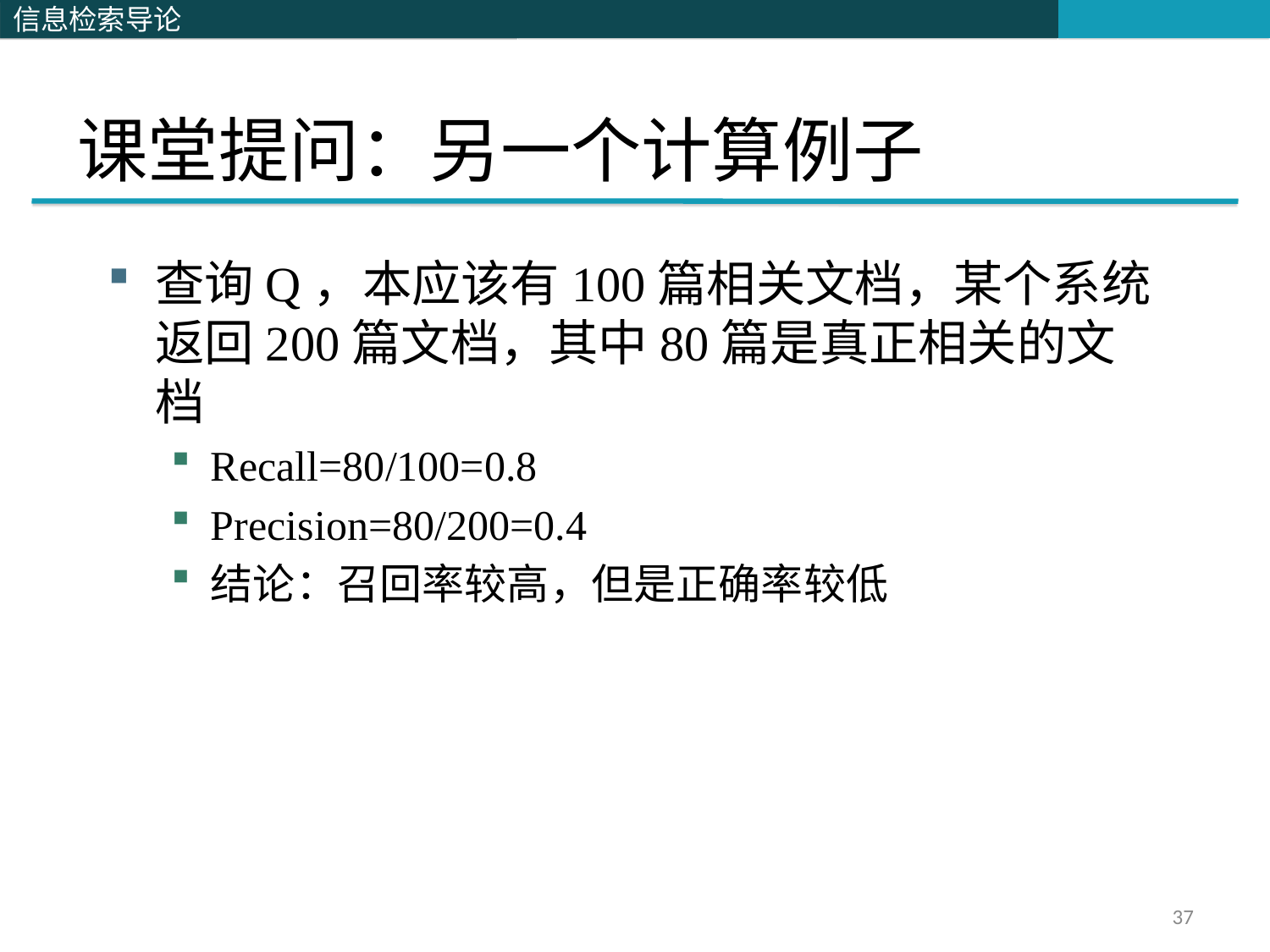

# 课堂提问：另一个计算例子
查询Q，本应该有100篇相关文档，某个系统返回200篇文档，其中80篇是真正相关的文档
Recall=80/100=0.8
Precision=80/200=0.4
结论：召回率较高，但是正确率较低
37